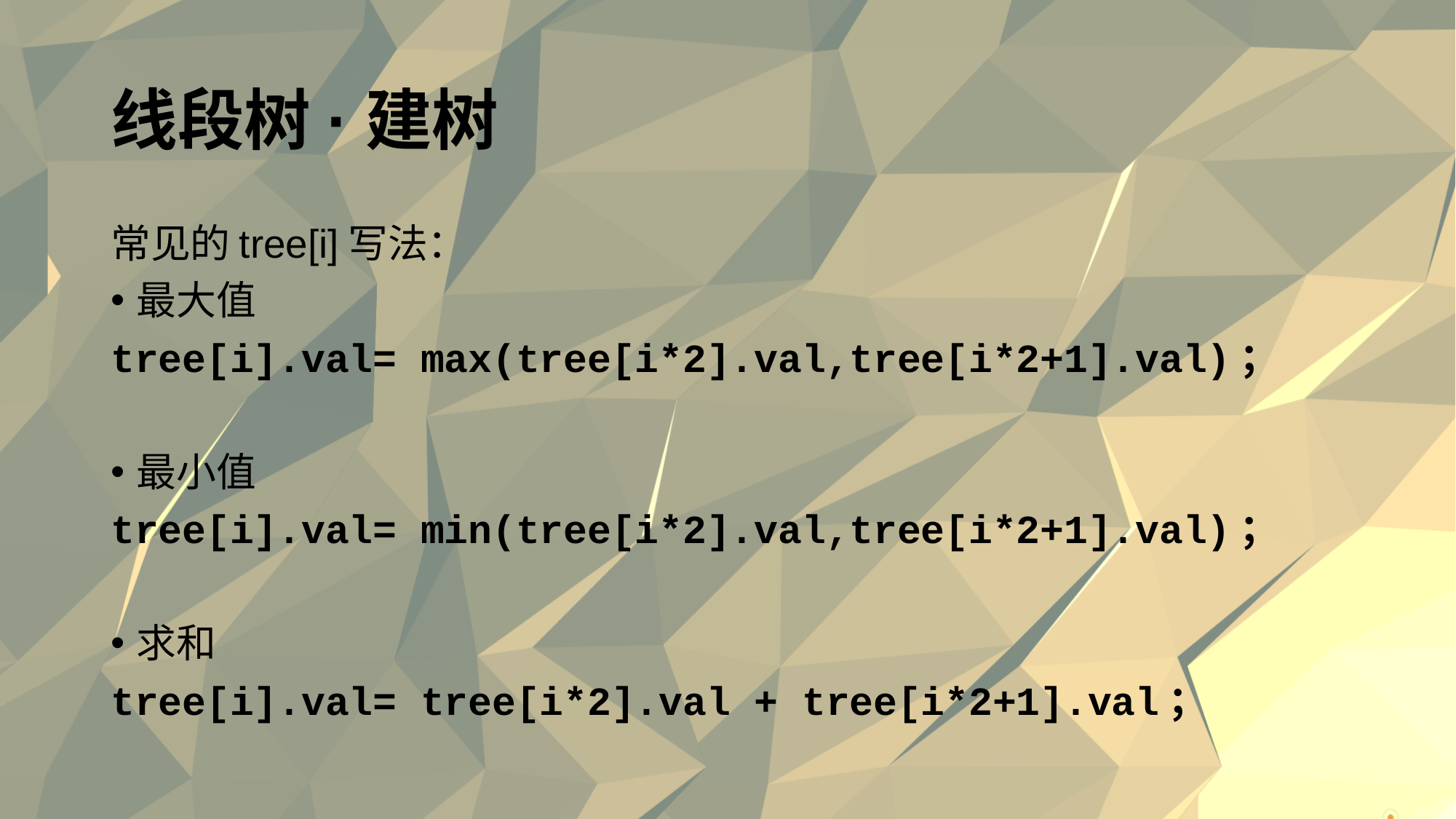

# 线段树·建树
常见的tree[i]写法：
最大值
tree[i].val= max(tree[i*2].val,tree[i*2+1].val)；

最小值
tree[i].val= min(tree[i*2].val,tree[i*2+1].val)；

求和
tree[i].val= tree[i*2].val + tree[i*2+1].val；